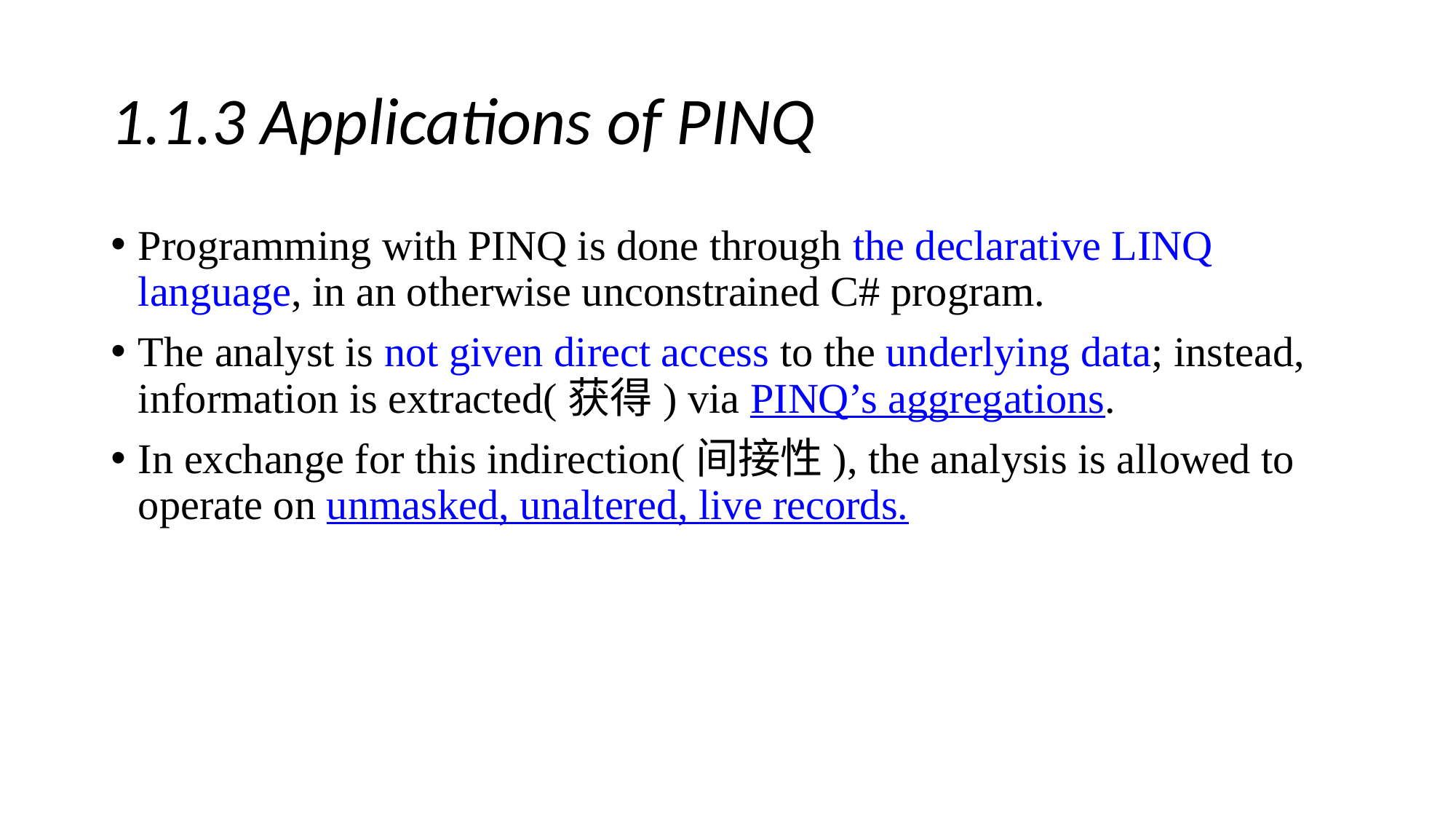

# 1.1.3 Applications of PINQ
Programming with PINQ is done through the declarative LINQ language, in an otherwise unconstrained C# program.
The analyst is not given direct access to the underlying data; instead, information is extracted(获得) via PINQ’s aggregations.
In exchange for this indirection(间接性), the analysis is allowed to operate on unmasked, unaltered, live records.